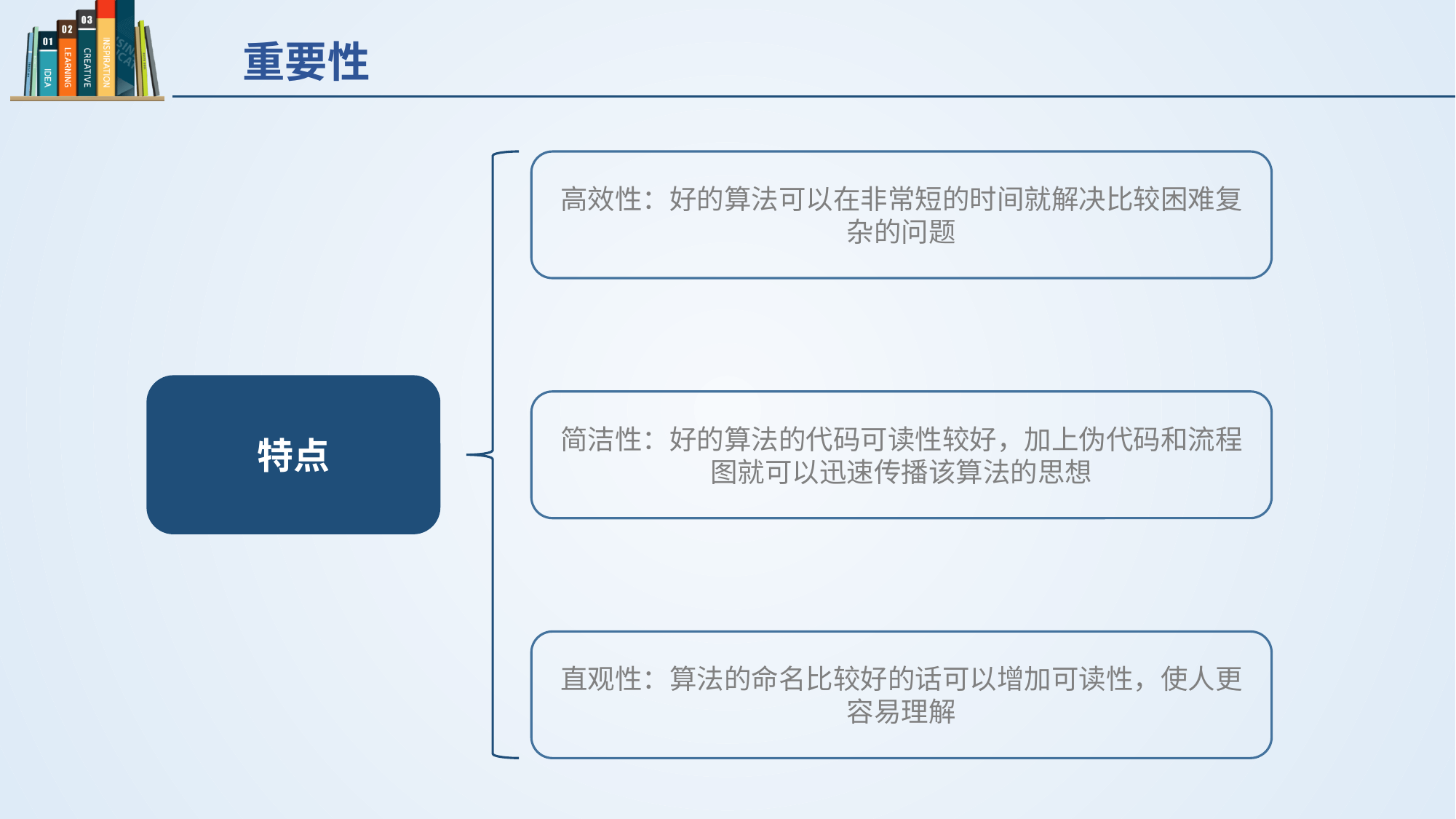

重要性

高效性：好的算法可以在非常短的时间就解决比较困难复杂的问题
特点
简洁性：好的算法的代码可读性较好，加上伪代码和流程图就可以迅速传播该算法的思想
直观性：算法的命名比较好的话可以增加可读性，使人更容易理解